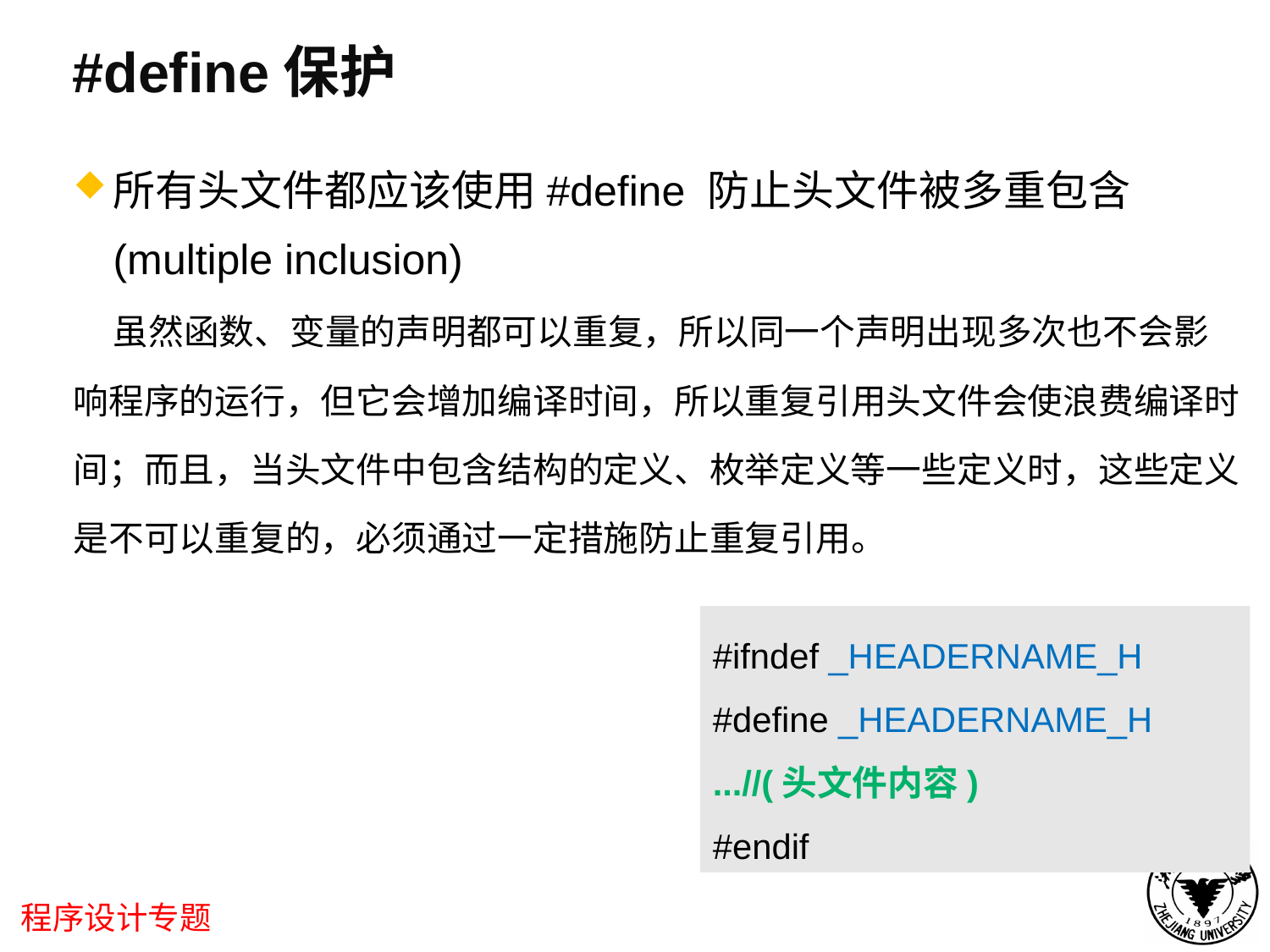

#define保护
所有头文件都应该使用#define 防止头文件被多重包含(multiple inclusion)
    虽然函数、变量的声明都可以重复，所以同一个声明出现多次也不会影响程序的运行，但它会增加编译时间，所以重复引用头文件会使浪费编译时间；而且，当头文件中包含结构的定义、枚举定义等一些定义时，这些定义是不可以重复的，必须通过一定措施防止重复引用。
#ifndef _HEADERNAME_H
#define _HEADERNAME_H
...//(头文件内容)
#endif